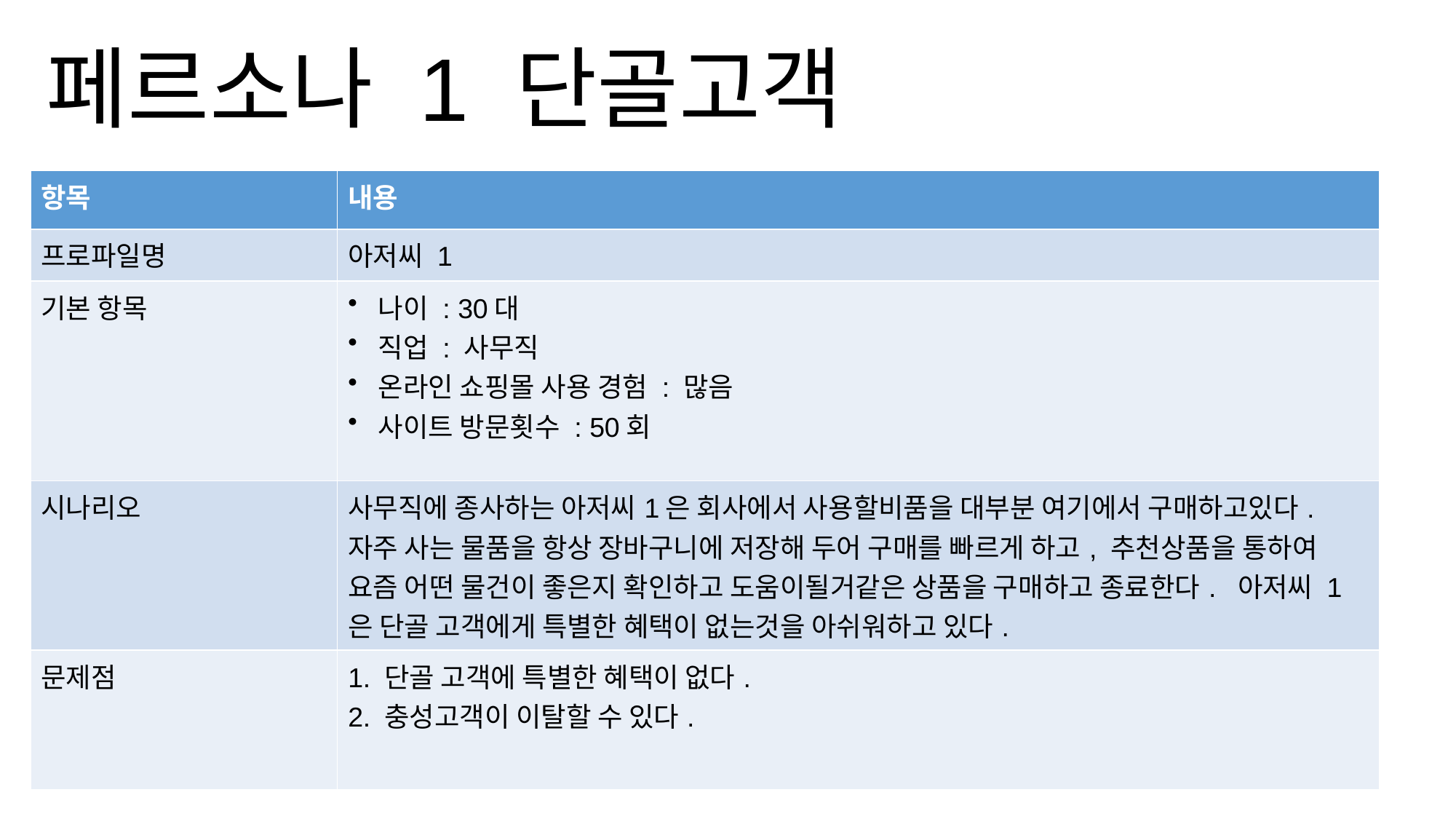

# 페르소나 1 단골고객
| 항목 | 내용 |
| --- | --- |
| 프로파일명 | 아저씨 1 |
| 기본 항목 | 나이 : 30대 직업 : 사무직 온라인 쇼핑몰 사용 경험 : 많음 사이트 방문횟수 : 50회 |
| 시나리오 | 사무직에 종사하는 아저씨1은 회사에서 사용할비품을 대부분 여기에서 구매하고있다. 자주 사는 물품을 항상 장바구니에 저장해 두어 구매를 빠르게 하고, 추천상품을 통하여 요즘 어떤 물건이 좋은지 확인하고 도움이될거같은 상품을 구매하고 종료한다. 아저씨 1은 단골 고객에게 특별한 혜택이 없는것을 아쉬워하고 있다. |
| 문제점 | 1. 단골 고객에 특별한 혜택이 없다. 2. 충성고객이 이탈할 수 있다. |